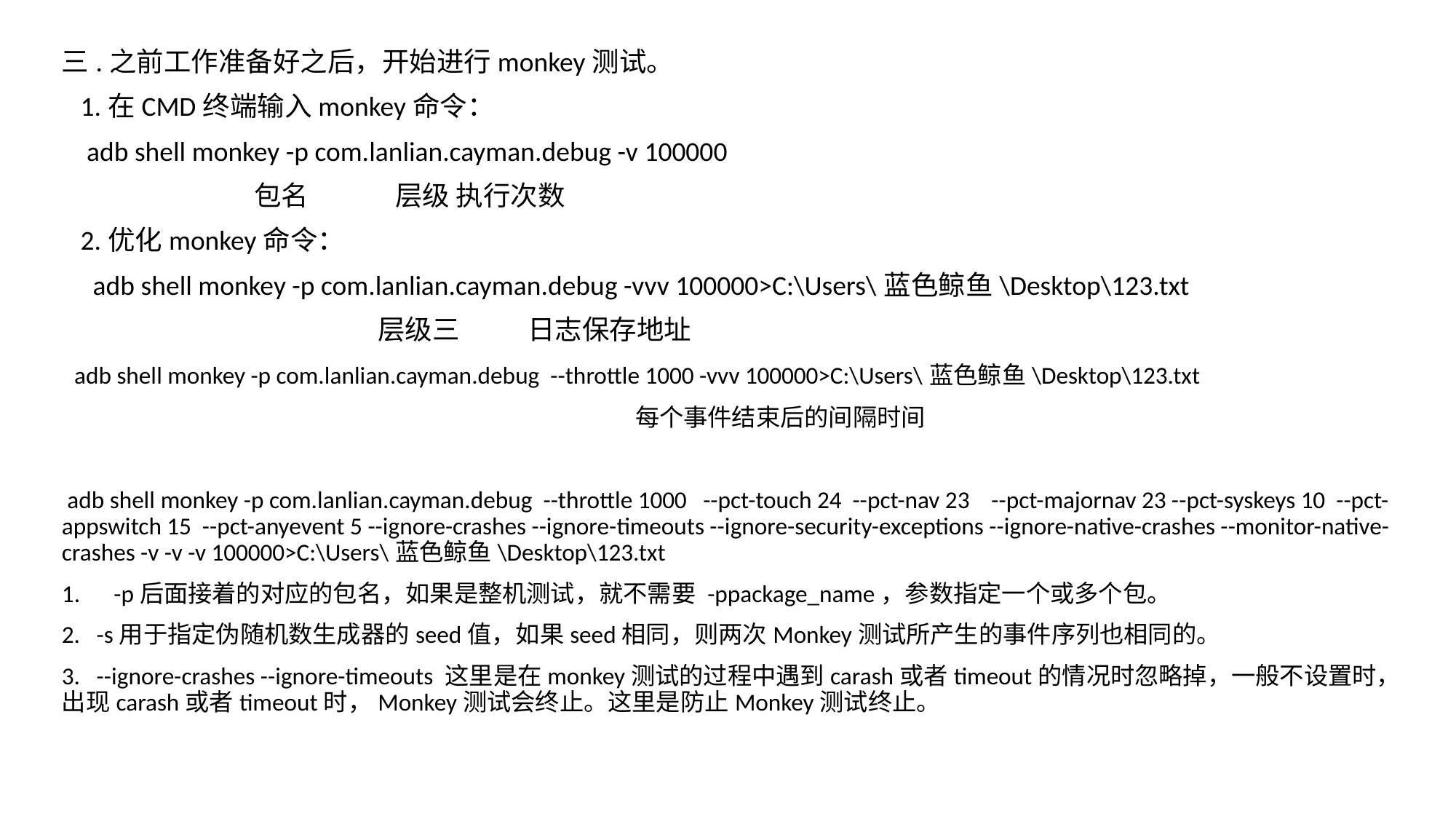

三.之前工作准备好之后，开始进行monkey测试。
   1.在CMD终端输入monkey命令：
    adb shell monkey -p com.lanlian.cayman.debug -v 100000
                              包名              层级 执行次数
   2.优化monkey命令：
     adb shell monkey -p com.lanlian.cayman.debug -vvv 100000>C:\Users\蓝色鲸鱼\Desktop\123.txt
                                                  层级三           日志保存地址
  adb shell monkey -p com.lanlian.cayman.debug  --throttle 1000 -vvv 100000>C:\Users\蓝色鲸鱼\Desktop\123.txt
                                                                                                        每个事件结束后的间隔时间

 adb shell monkey -p com.lanlian.cayman.debug  --throttle 1000   --pct-touch 24  --pct-nav 23    --pct-majornav 23 --pct-syskeys 10  --pct-appswitch 15  --pct-anyevent 5 --ignore-crashes --ignore-timeouts --ignore-security-exceptions --ignore-native-crashes --monitor-native-crashes -v -v -v 100000>C:\Users\蓝色鲸鱼\Desktop\123.txt
  -p后面接着的对应的包名，如果是整机测试，就不需要 -ppackage_name，参数指定一个或多个包。
2.   -s用于指定伪随机数生成器的seed值，如果seed相同，则两次Monkey测试所产生的事件序列也相同的。
3.   --ignore-crashes --ignore-timeouts 这里是在monkey测试的过程中遇到carash或者timeout的情况时忽略掉，一般不设置时，出现carash或者timeout时，Monkey测试会终止。这里是防止Monkey测试终止。